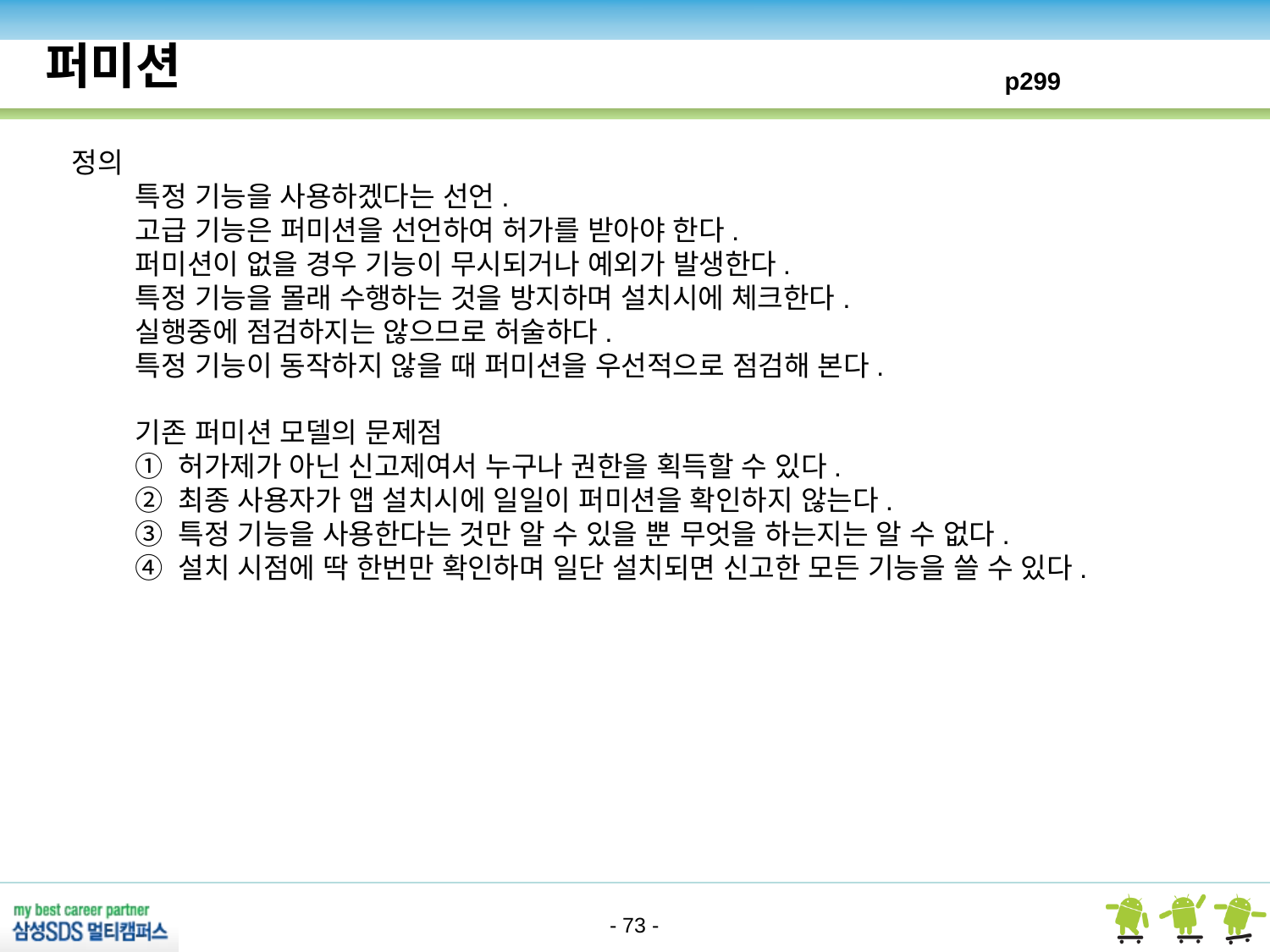

퍼미션
p299
정의
특정 기능을 사용하겠다는 선언.
고급 기능은 퍼미션을 선언하여 허가를 받아야 한다.
퍼미션이 없을 경우 기능이 무시되거나 예외가 발생한다.
특정 기능을 몰래 수행하는 것을 방지하며 설치시에 체크한다.
실행중에 점검하지는 않으므로 허술하다.
특정 기능이 동작하지 않을 때 퍼미션을 우선적으로 점검해 본다.

기존 퍼미션 모델의 문제점
① 허가제가 아닌 신고제여서 누구나 권한을 획득할 수 있다.
② 최종 사용자가 앱 설치시에 일일이 퍼미션을 확인하지 않는다.
③ 특정 기능을 사용한다는 것만 알 수 있을 뿐 무엇을 하는지는 알 수 없다.
④ 설치 시점에 딱 한번만 확인하며 일단 설치되면 신고한 모든 기능을 쓸 수 있다.
- 73 -